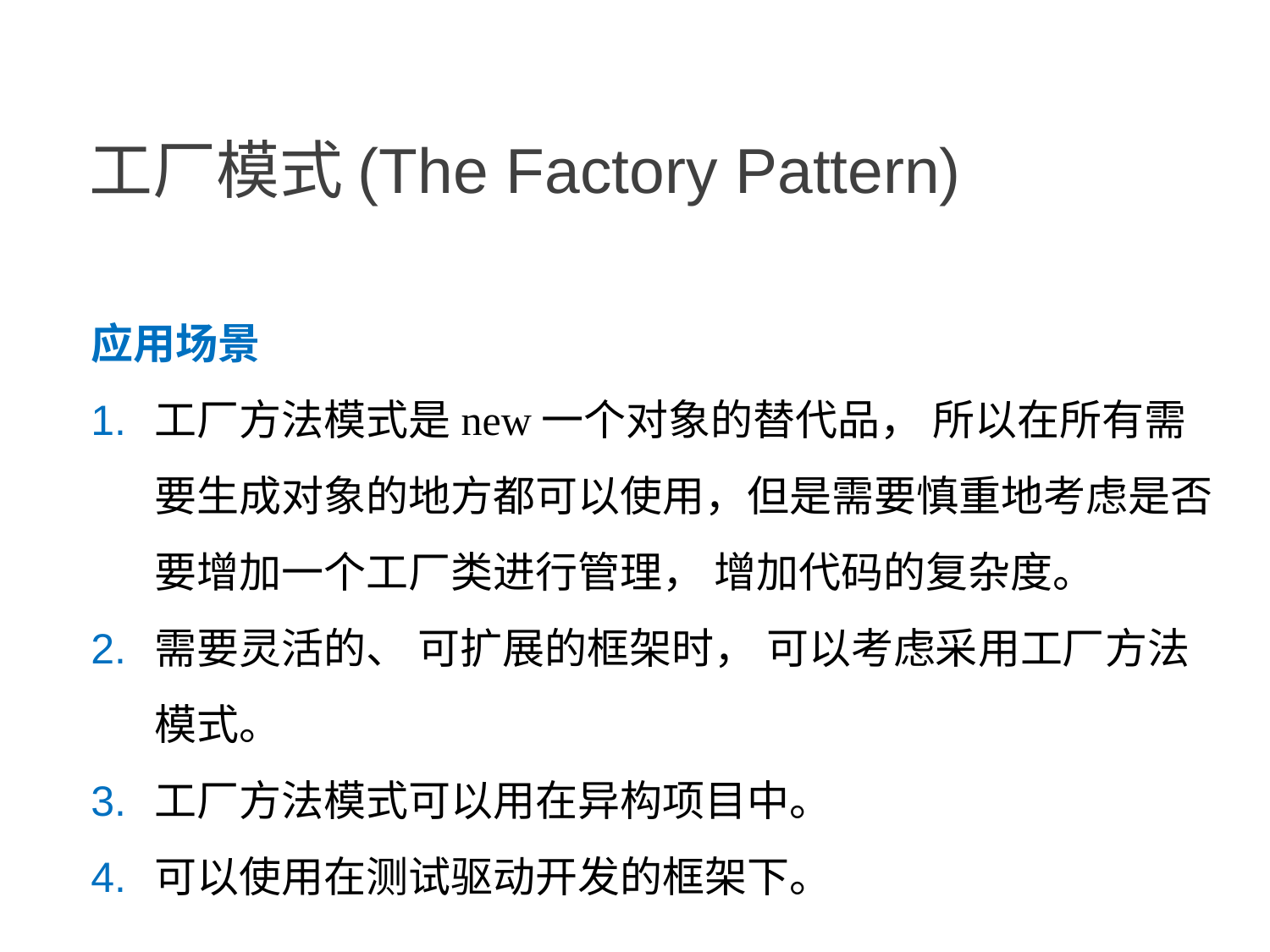

工厂模式(The Factory Pattern)
应用场景
工厂方法模式是new一个对象的替代品， 所以在所有需要生成对象的地方都可以使用，但是需要慎重地考虑是否要增加一个工厂类进行管理， 增加代码的复杂度。
需要灵活的、 可扩展的框架时， 可以考虑采用工厂方法模式。
工厂方法模式可以用在异构项目中。
可以使用在测试驱动开发的框架下。